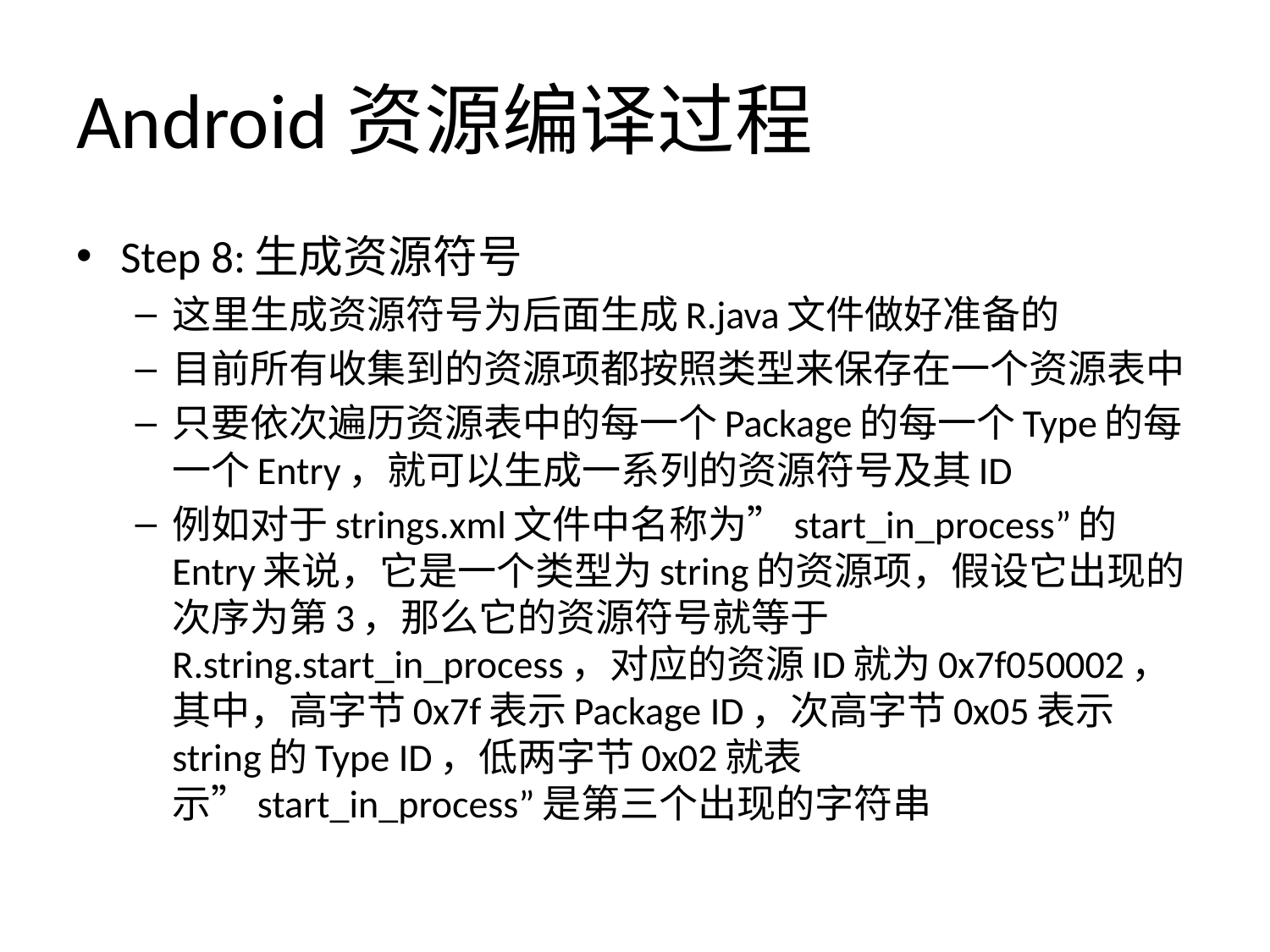

# Android资源编译过程
Step 8:生成资源符号
这里生成资源符号为后面生成R.java文件做好准备的
目前所有收集到的资源项都按照类型来保存在一个资源表中
只要依次遍历资源表中的每一个Package的每一个Type的每一个Entry，就可以生成一系列的资源符号及其ID
例如对于strings.xml文件中名称为”start_in_process”的Entry来说，它是一个类型为string的资源项，假设它出现的次序为第3，那么它的资源符号就等于R.string.start_in_process，对应的资源ID就为0x7f050002，其中，高字节0x7f表示Package ID，次高字节0x05表示string的Type ID，低两字节0x02就表示”start_in_process”是第三个出现的字符串